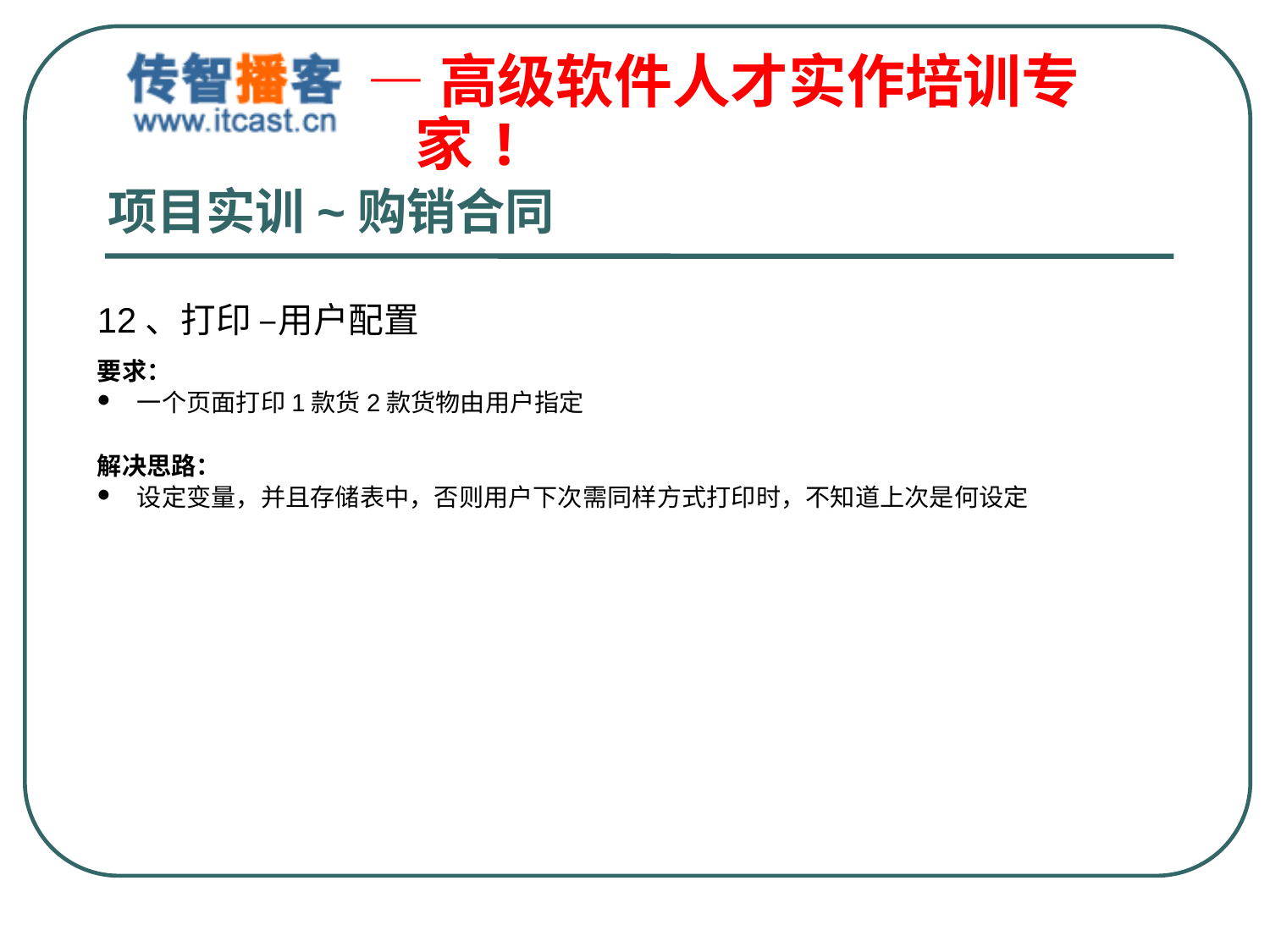

# 项目实训~购销合同
12、打印 –用户配置
要求：
一个页面打印1款货2款货物由用户指定

解决思路：
设定变量，并且存储表中，否则用户下次需同样方式打印时，不知道上次是何设定